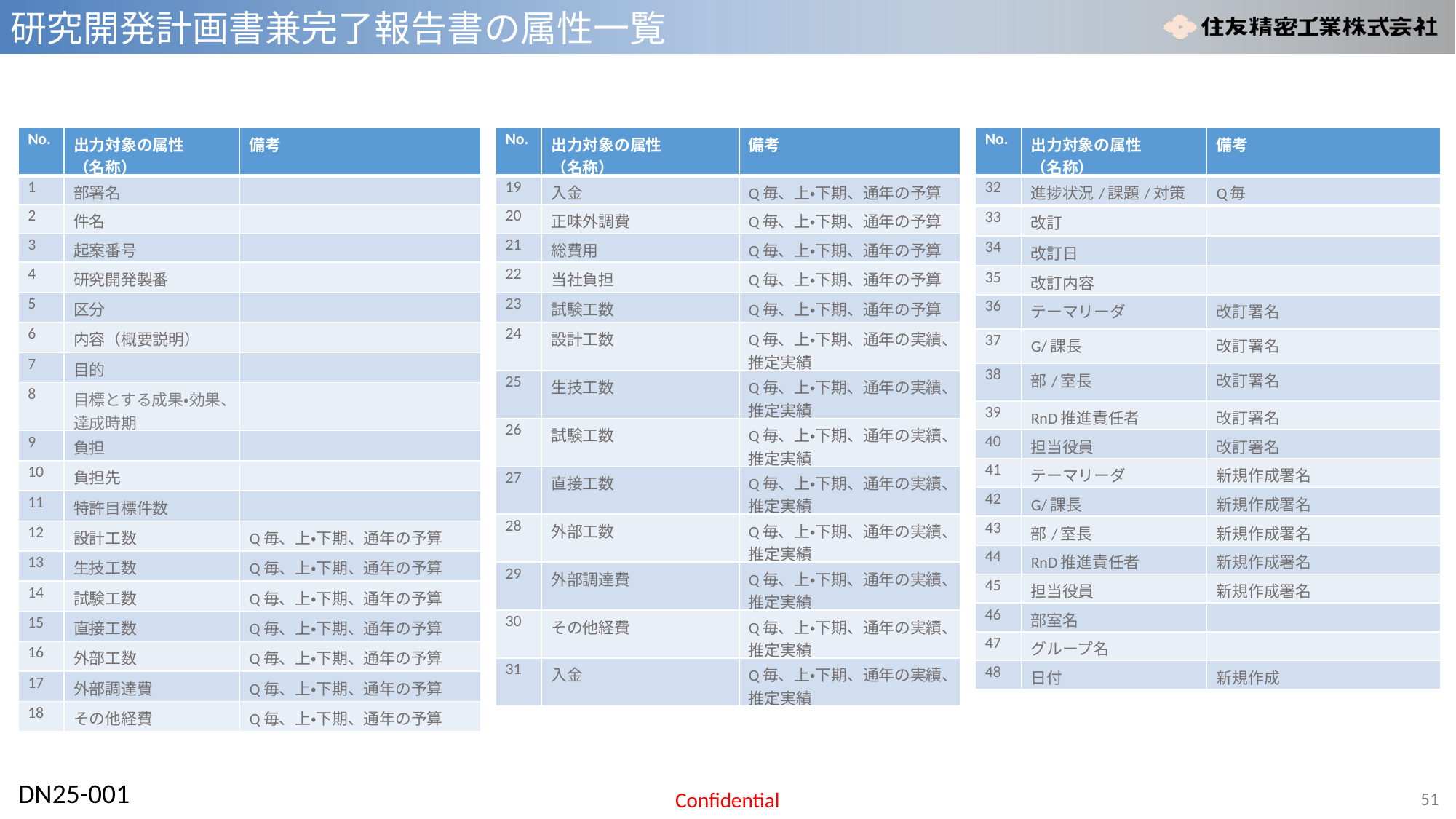

研究開発計画書兼完了報告書の属性一覧
| No. | 出力対象の属性 （名称） | 備考 |
| --- | --- | --- |
| 1 | 部署名 |  |
| 2 | 件名 |  |
| 3 | 起案番号 |  |
| 4 | 研究開発製番 |  |
| 5 | 区分 |  |
| 6 | 内容（概要説明） |  |
| 7 | 目的 |  |
| 8 | 目標とする成果・効果、達成時期 |  |
| 9 | 負担 |  |
| 10 | 負担先 |  |
| 11 | 特許目標件数 |  |
| 12 | 設計工数 | Q毎、上・下期、通年の予算 |
| 13 | 生技工数 | Q毎、上・下期、通年の予算 |
| 14 | 試験工数 | Q毎、上・下期、通年の予算 |
| 15 | 直接工数 | Q毎、上・下期、通年の予算 |
| 16 | 外部工数 | Q毎、上・下期、通年の予算 |
| 17 | 外部調達費 | Q毎、上・下期、通年の予算 |
| 18 | その他経費 | Q毎、上・下期、通年の予算 |
| No. | 出力対象の属性 （名称） | 備考 |
| --- | --- | --- |
| 19 | 入金 | Q毎、上・下期、通年の予算 |
| 20 | 正味外調費 | Q毎、上・下期、通年の予算 |
| 21 | 総費用 | Q毎、上・下期、通年の予算 |
| 22 | 当社負担 | Q毎、上・下期、通年の予算 |
| 23 | 試験工数 | Q毎、上・下期、通年の予算 |
| 24 | 設計工数 | Q毎、上・下期、通年の実績、推定実績 |
| 25 | 生技工数 | Q毎、上・下期、通年の実績、推定実績 |
| 26 | 試験工数 | Q毎、上・下期、通年の実績、推定実績 |
| 27 | 直接工数 | Q毎、上・下期、通年の実績、推定実績 |
| 28 | 外部工数 | Q毎、上・下期、通年の実績、推定実績 |
| 29 | 外部調達費 | Q毎、上・下期、通年の実績、推定実績 |
| 30 | その他経費 | Q毎、上・下期、通年の実績、推定実績 |
| 31 | 入金 | Q毎、上・下期、通年の実績、推定実績 |
| No. | 出力対象の属性 （名称） | 備考 |
| --- | --- | --- |
| 32 | 進捗状況/課題/対策 | Q毎 |
| 33 | 改訂 |  |
| 34 | 改訂日 |  |
| 35 | 改訂内容 |  |
| 36 | テーマリーダ | 改訂署名 |
| 37 | G/課長 | 改訂署名 |
| 38 | 部/室長 | 改訂署名 |
| 39 | RnD推進責任者 | 改訂署名 |
| 40 | 担当役員 | 改訂署名 |
| 41 | テーマリーダ | 新規作成署名 |
| 42 | G/課長 | 新規作成署名 |
| 43 | 部/室長 | 新規作成署名 |
| 44 | RnD推進責任者 | 新規作成署名 |
| 45 | 担当役員 | 新規作成署名 |
| 46 | 部室名 |  |
| 47 | グループ名 |  |
| 48 | 日付 | 新規作成 |